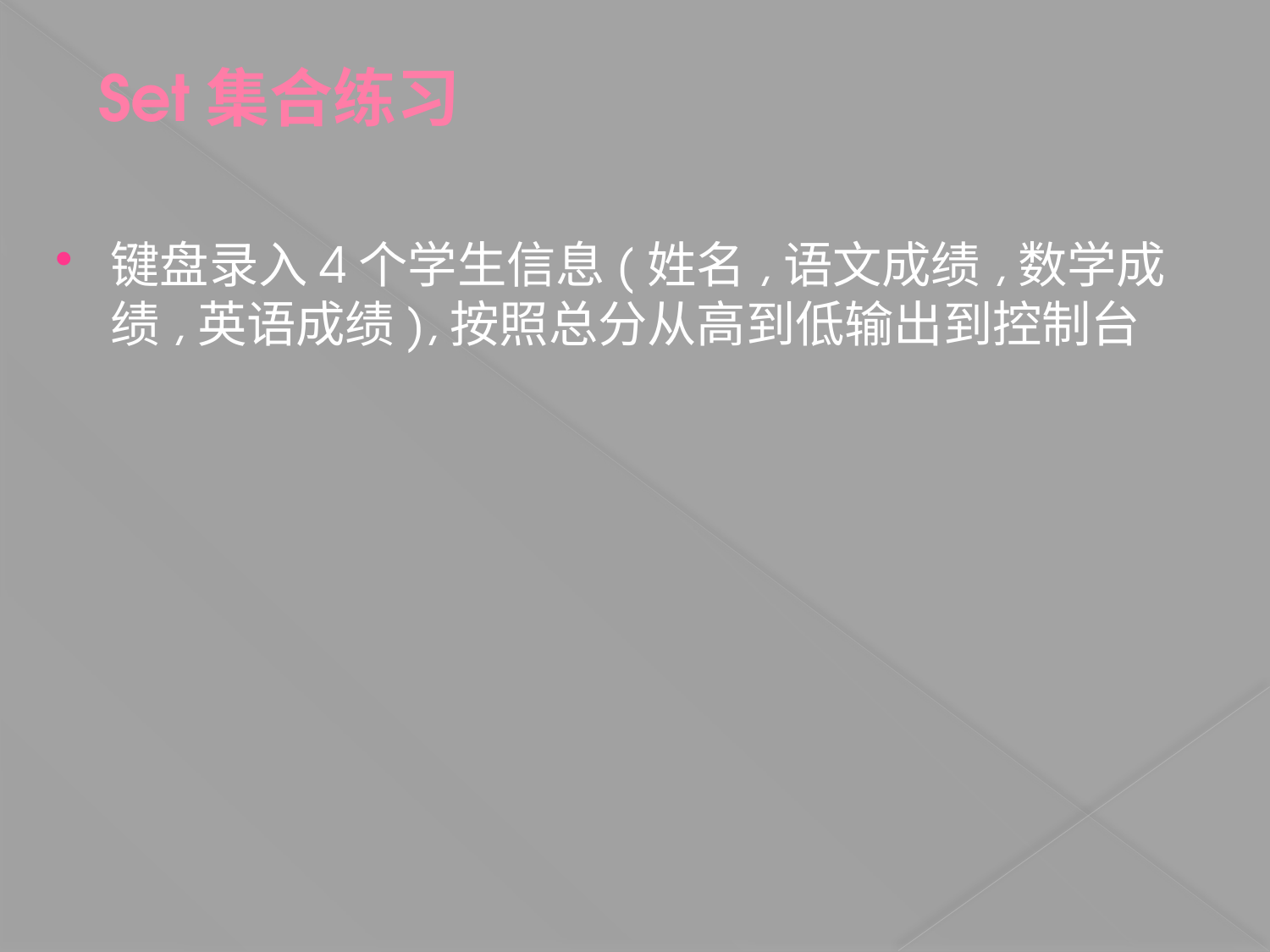

# Set集合练习

键盘录入4个学生信息(姓名,语文成绩,数学成绩,英语成绩),按照总分从高到低输出到控制台